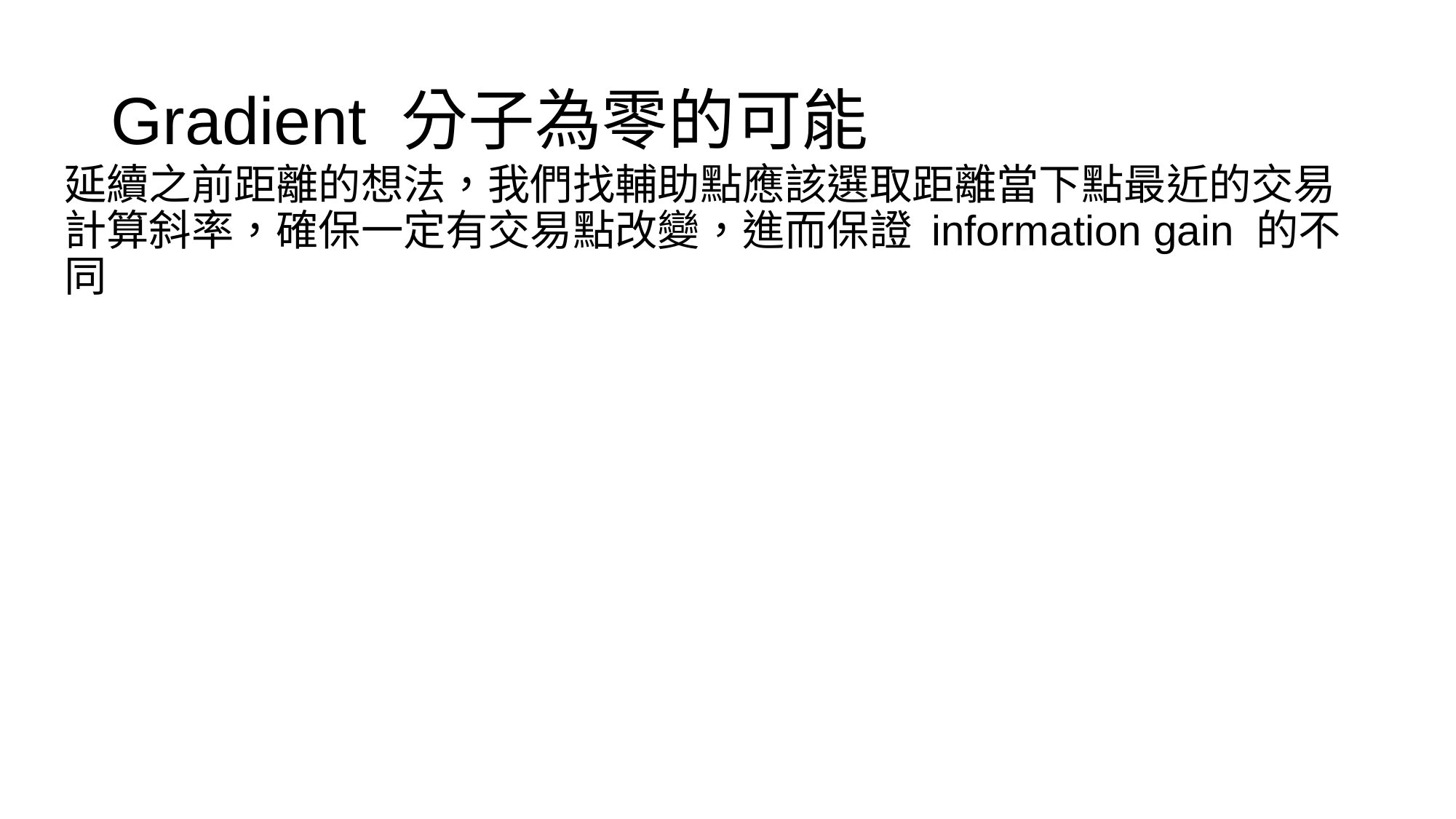

# Gradient 分子為零的可能
延續之前距離的想法，我們找輔助點應該選取距離當下點最近的交易計算斜率，確保一定有交易點改變，進而保證 information gain 的不同